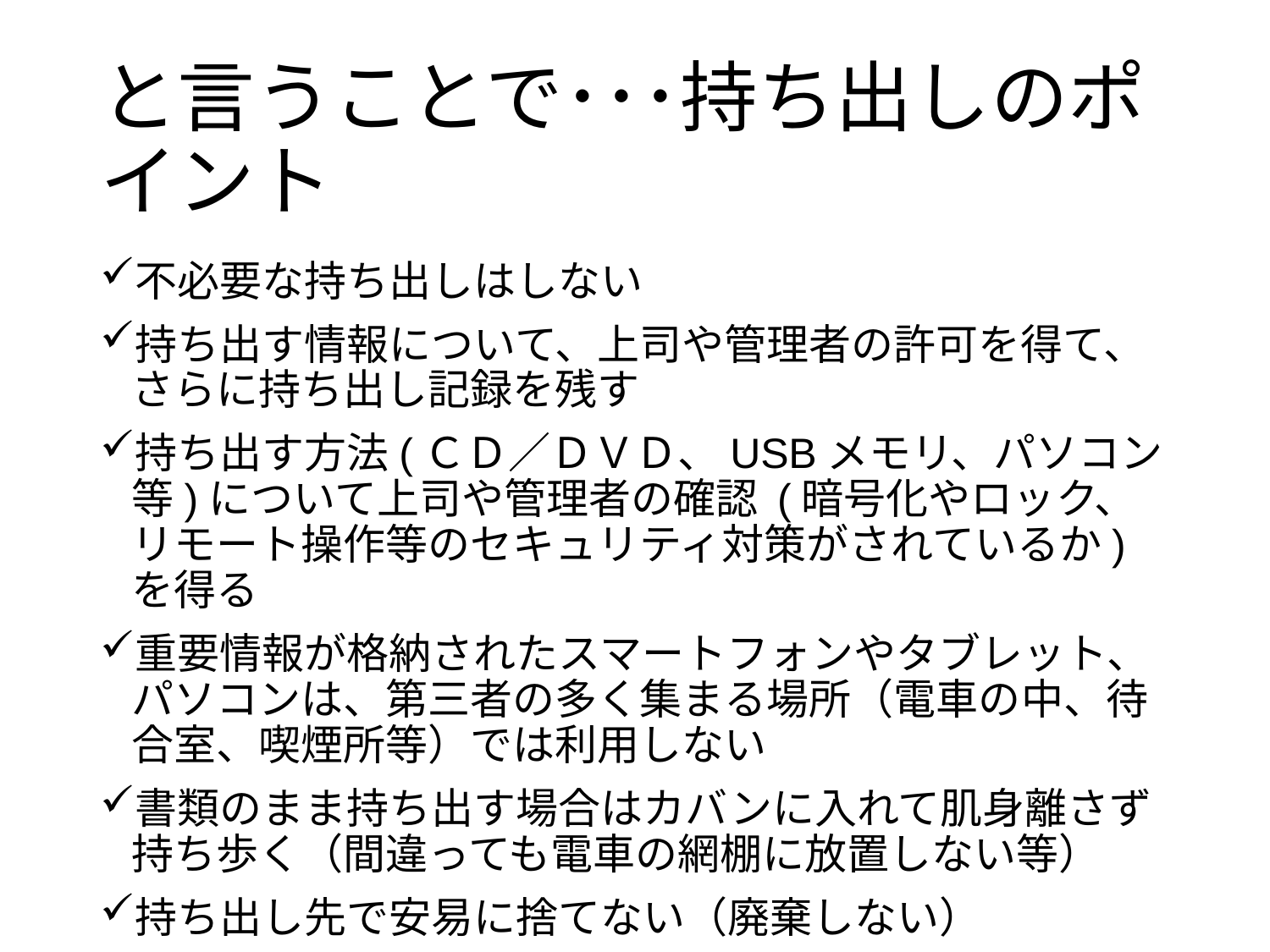

# と言うことで･･･持ち出しのポイント
不必要な持ち出しはしない
持ち出す情報について、上司や管理者の許可を得て、さらに持ち出し記録を残す
持ち出す方法(ＣＤ／ＤＶＤ、USBメモリ、パソコン等)について上司や管理者の確認 (暗号化やロック、リモート操作等のセキュリティ対策がされているか) を得る
重要情報が格納されたスマートフォンやタブレット、パソコンは、第三者の多く集まる場所（電車の中、待合室、喫煙所等）では利用しない
書類のまま持ち出す場合はカバンに入れて肌身離さず持ち歩く（間違っても電車の網棚に放置しない等）
持ち出し先で安易に捨てない（廃棄しない）